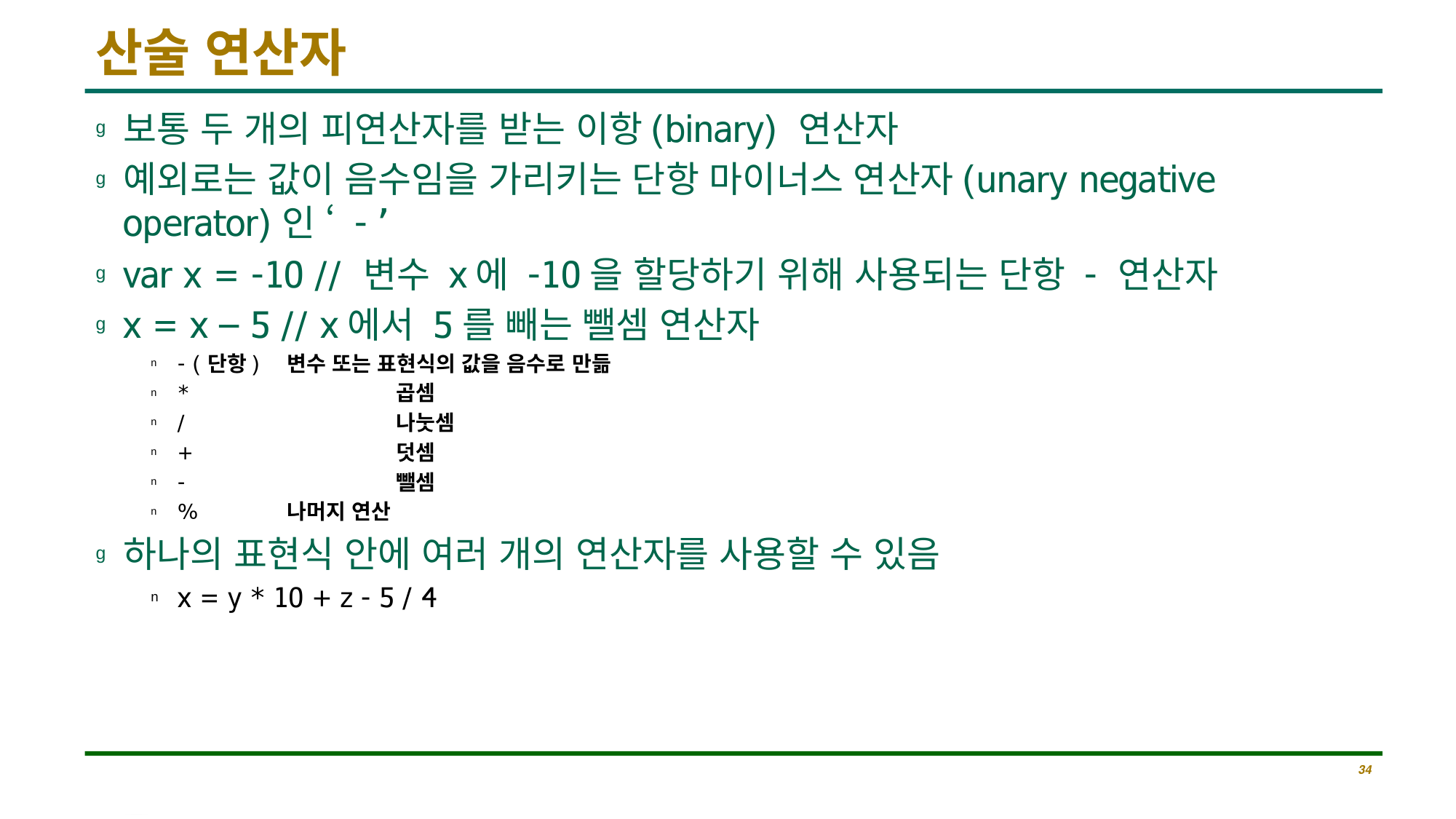

# 산술 연산자
보통 두 개의 피연산자를 받는 이항(binary) 연산자
예외로는 값이 음수임을 가리키는 단항 마이너스 연산자(unary negative operator)인 ‘ - ’
var x = -10 // 변수 x에 -10을 할당하기 위해 사용되는 단항 - 연산자
x = x – 5 // x에서 5를 빼는 뺄셈 연산자
- (단항)  	변수 또는 표현식의 값을 음수로 만듦
*		곱셈
/ 		나눗셈
+ 		덧셈
- 		뺄셈
% 	나머지 연산
하나의 표현식 안에 여러 개의 연산자를 사용할 수 있음
x = y * 10 + z - 5 / 4